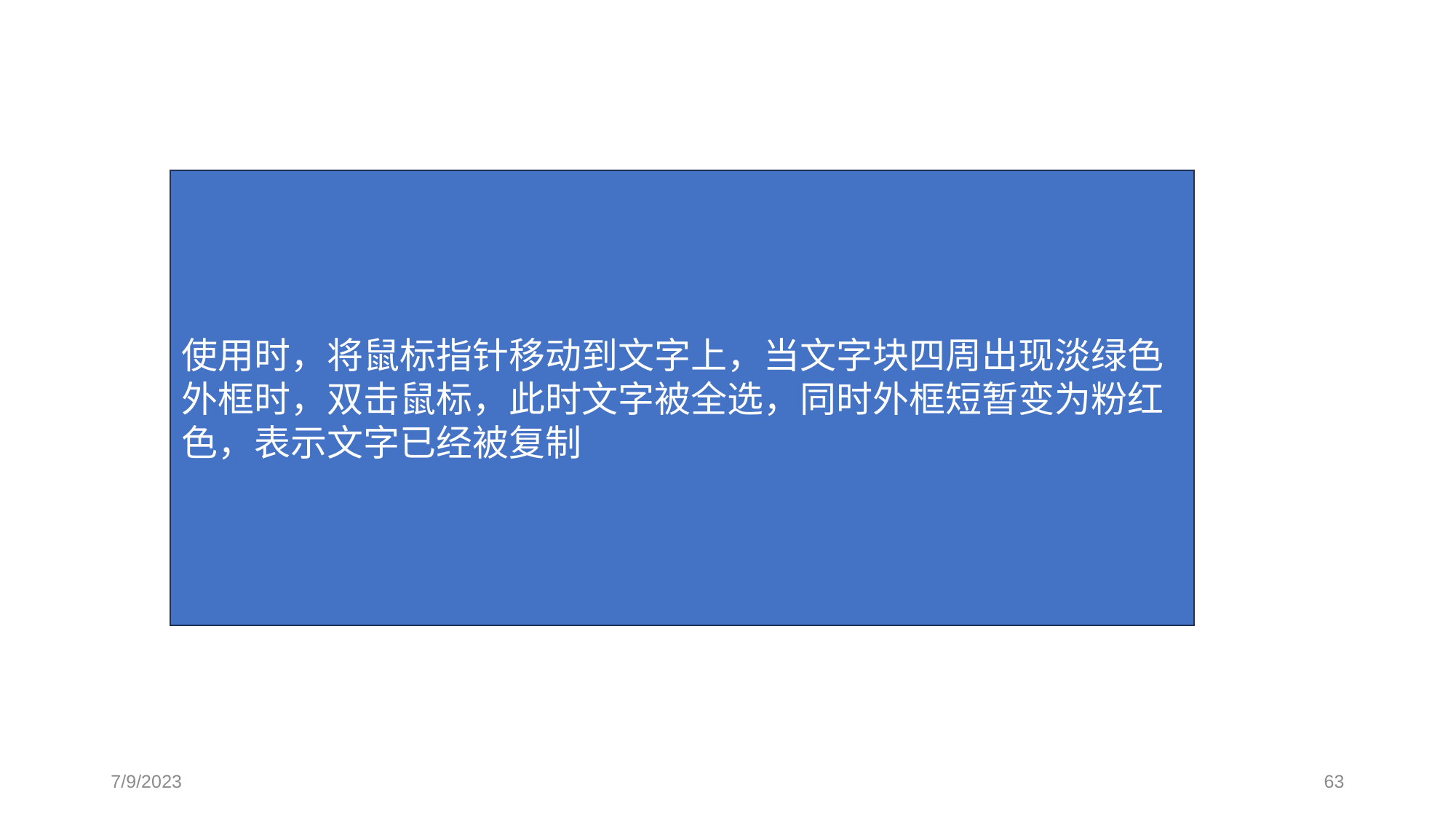

使用时，将鼠标指针移动到文字上，当文字块四周出现淡绿色外框时，双击鼠标，此时文字被全选，同时外框短暂变为粉红色，表示文字已经被复制
7/9/2023

63